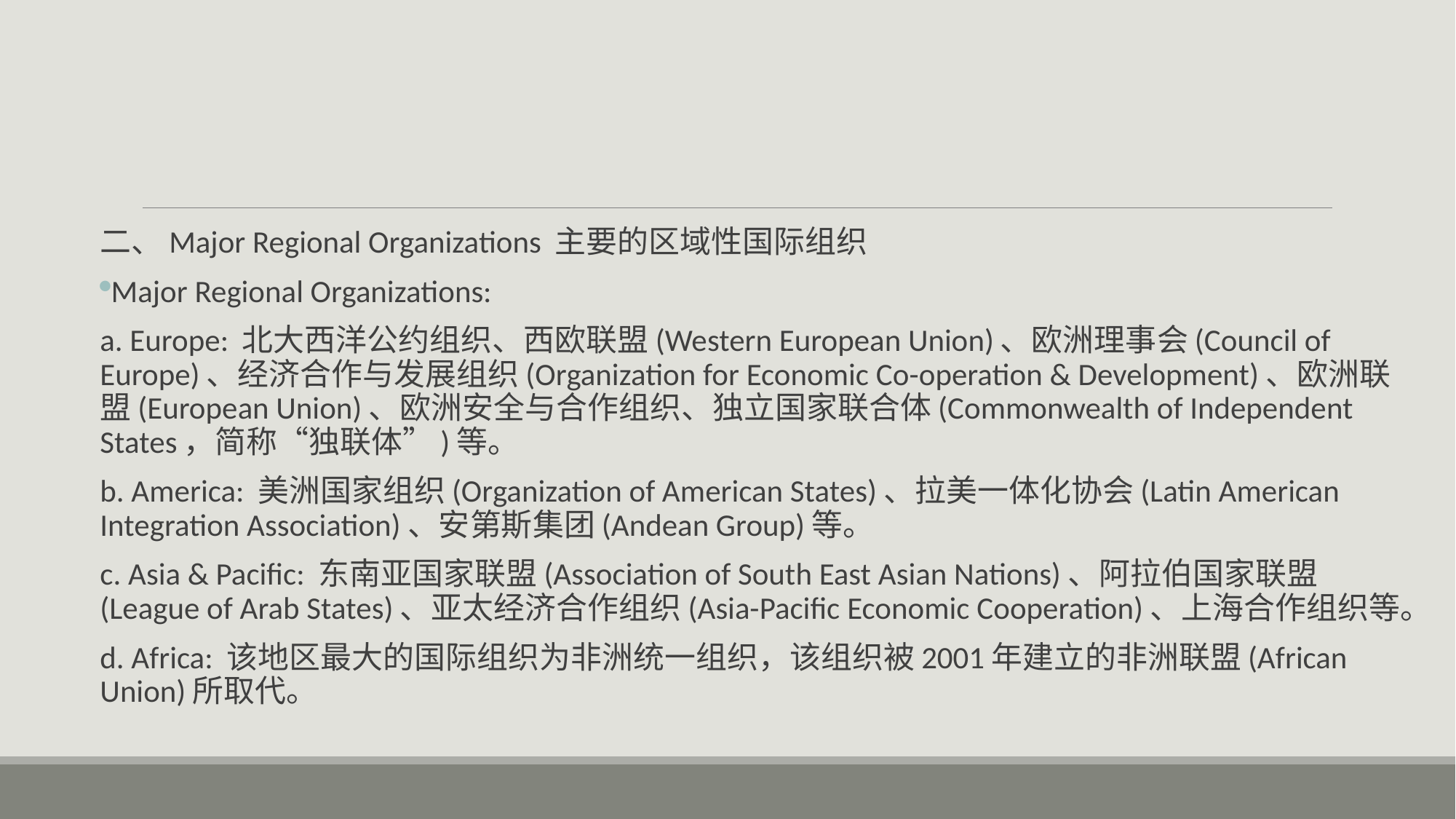

#
二、Major Regional Organizations 主要的区域性国际组织
Major Regional Organizations:
a. Europe: 北大西洋公约组织、西欧联盟(Western European Union)、欧洲理事会(Council of Europe)、经济合作与发展组织(Organization for Economic Co-operation & Development)、欧洲联盟(European Union)、欧洲安全与合作组织、独立国家联合体(Commonwealth of Independent States，简称“独联体”)等。
b. America: 美洲国家组织(Organization of American States)、拉美一体化协会(Latin American Integration Association)、安第斯集团(Andean Group)等。
c. Asia & Pacific: 东南亚国家联盟(Association of South East Asian Nations)、阿拉伯国家联盟(League of Arab States)、亚太经济合作组织(Asia-Pacific Economic Cooperation)、上海合作组织等。
d. Africa: 该地区最大的国际组织为非洲统一组织，该组织被2001年建立的非洲联盟(African Union)所取代。